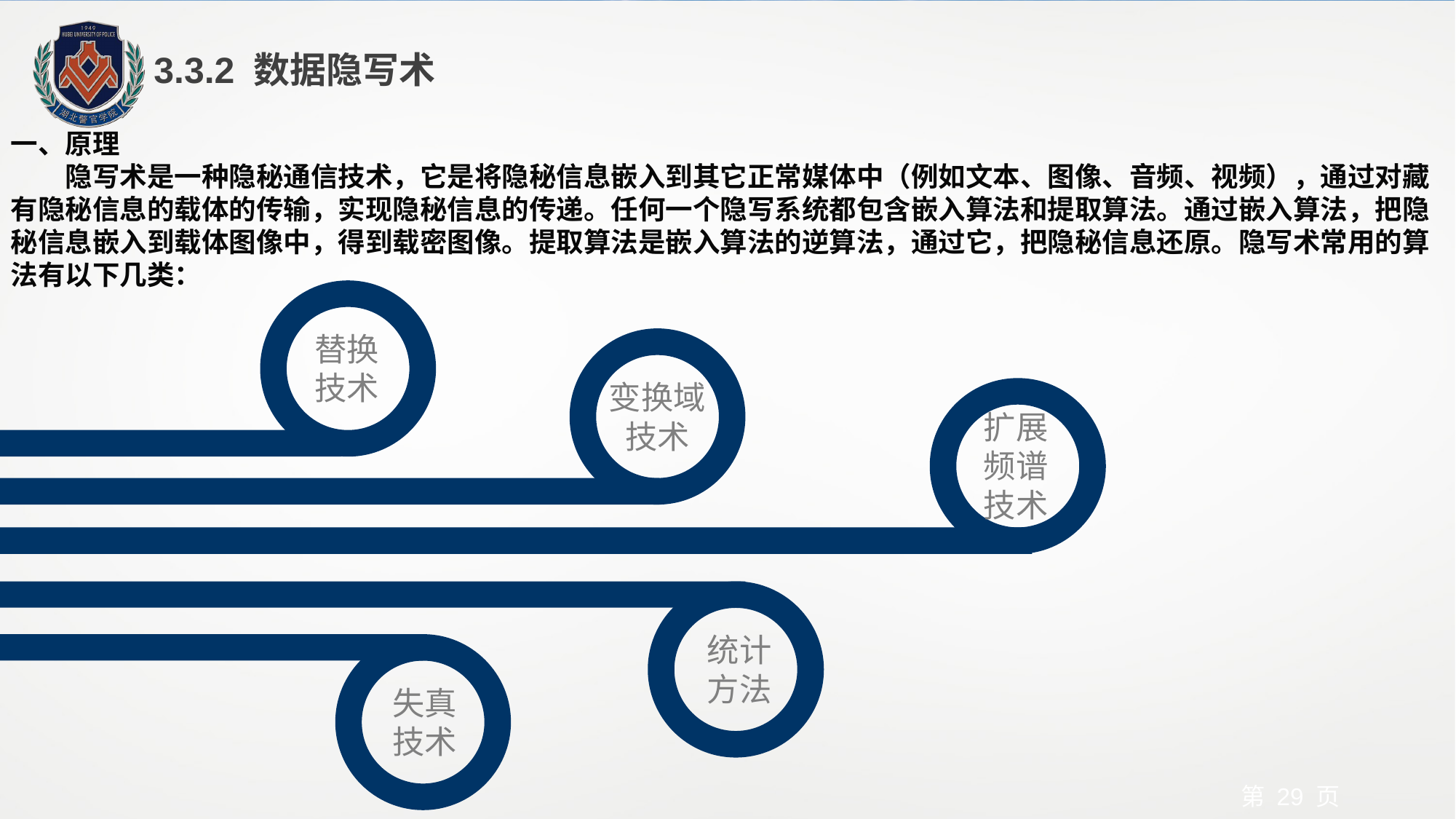

3.3.2 数据隐写术
一、原理
　　隐写术是一种隐秘通信技术，它是将隐秘信息嵌入到其它正常媒体中（例如文本、图像、音频、视频），通过对藏有隐秘信息的载体的传输，实现隐秘信息的传递。任何一个隐写系统都包含嵌入算法和提取算法。通过嵌入算法，把隐秘信息嵌入到载体图像中，得到载密图像。提取算法是嵌入算法的逆算法，通过它，把隐秘信息还原。隐写术常用的算法有以下几类：

替换技术

变换域技术

扩展频谱技术

统计方法

失真技术